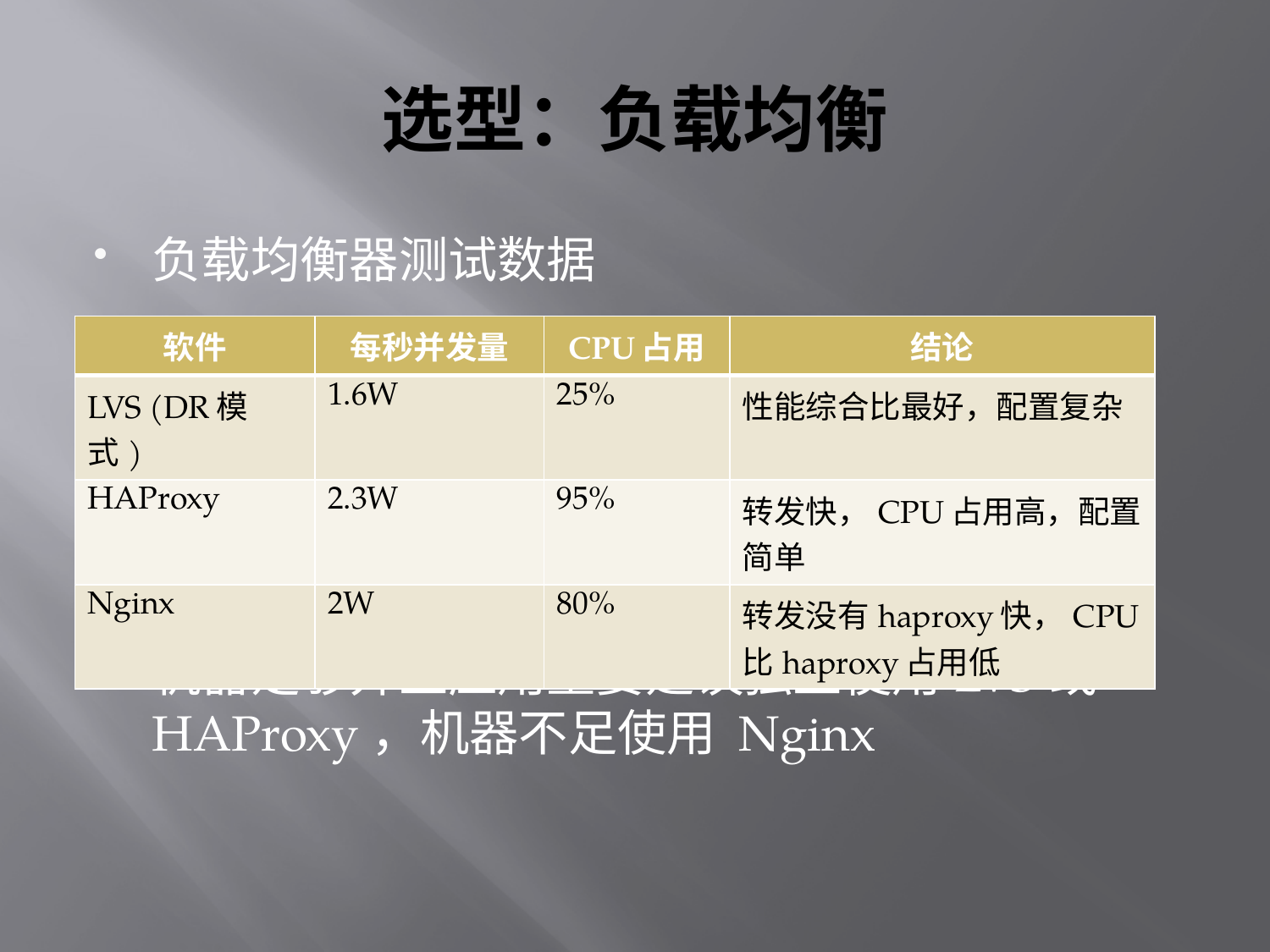

# 选型：负载均衡
负载均衡器测试数据

机器足够并且应用重要建议独立使用LVS或HAProxy，机器不足使用 Nginx

| 软件 | 每秒并发量 | CPU占用 | 结论 |
| --- | --- | --- | --- |
| LVS (DR模式) | 1.6W | 25% | 性能综合比最好，配置复杂 |
| HAProxy | 2.3W | 95% | 转发快，CPU占用高，配置简单 |
| Nginx | 2W | 80% | 转发没有haproxy快，CPU比haproxy占用低 |